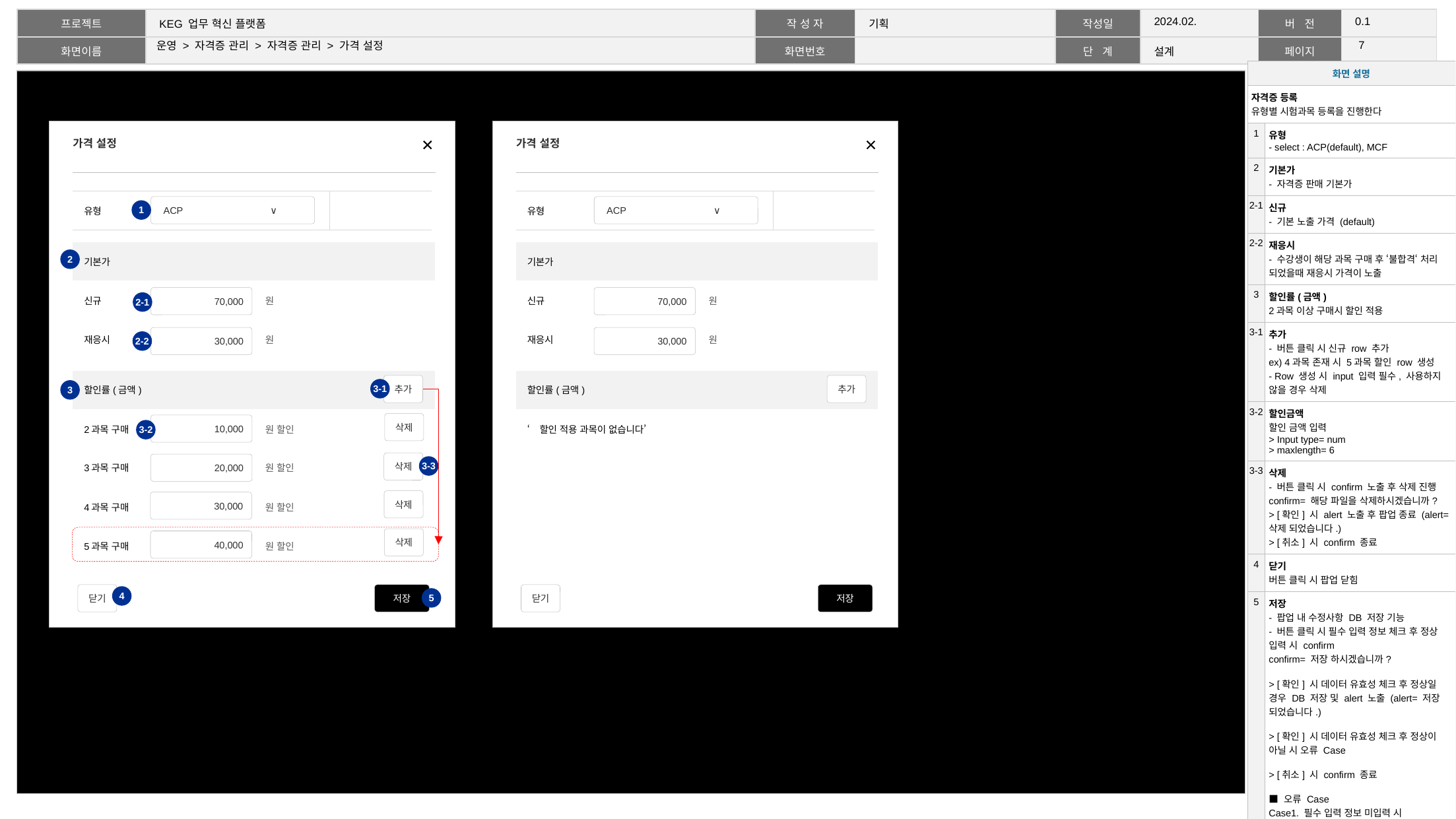

7

# 운영 > 자격증 관리 > 자격증 관리 > 가격 설정
| 화면 설명 |  |
| --- | --- |
| 자격증 등록 유형별 시험과목 등록을 진행한다 |  |
| 1 | 유형 - select : ACP(default), MCF |
| 2 | 기본가 - 자격증 판매 기본가 |
| 2-1 | 신규 - 기본 노출 가격 (default) |
| 2-2 | 재응시 - 수강생이 해당 과목 구매 후 ‘불합격‘ 처리 되었을때 재응시 가격이 노출 |
| 3 | 할인률(금액) 2과목 이상 구매시 할인 적용 |
| 3-1 | 추가 - 버튼 클릭 시 신규 row 추가 ex) 4과목 존재 시 5과목 할인 row 생성 - Row 생성 시 input 입력 필수, 사용하지 않을 경우 삭제 |
| 3-2 | 할인금액 할인 금액 입력 > Input type= num > maxlength= 6 |
| 3-3 | 삭제 - 버튼 클릭 시 confirm 노출 후 삭제 진행 confirm= 해당 파일을 삭제하시겠습니까? > [확인] 시 alert 노출 후 팝업 종료 (alert= 삭제 되었습니다.) > [취소] 시 confirm 종료 |
| 4 | 닫기 버튼 클릭 시 팝업 닫힘 |
| 5 | 저장 - 팝업 내 수정사항 DB 저장 기능 - 버튼 클릭 시 필수 입력 정보 체크 후 정상 입력 시 confirm confirm= 저장 하시겠습니까? > [확인] 시 데이터 유효성 체크 후 정상일 경우 DB 저장 및 alert 노출 (alert= 저장 되었습니다.) > [확인] 시 데이터 유효성 체크 후 정상이 아닐 시 오류 Case > [취소] 시 confirm 종료 ■ 오류 Case Case1. 필수 입력 정보 미입력 시 alert= 필수 정보를 입력해 주세요. > 전체 필수값 |
가격 설정
가격 설정
| 유형 |  |  |
| --- | --- | --- |
| 유형 |  |  |
| --- | --- | --- |
ACP                                 ∨
ACP                                 ∨
1
| 기본가 |  |  |  |
| --- | --- | --- | --- |
| 신규 |  | 원 |  |
| 재응시 |  | 원 |  |
| 기본가 |  |  |  |
| --- | --- | --- | --- |
| 신규 |  | 원 |  |
| 재응시 |  | 원 |  |
2
70,000
70,000
2-1
30,000
30,000
2-2
| 할인률(금액) |  |  |  |
| --- | --- | --- | --- |
| 2과목 구매 |  | 원 할인 |  |
| 3과목 구매 |  | 원 할인 |  |
| 4과목 구매 |  | 원 할인 |  |
| 5과목 구매 |  | 원 할인 |  |
| 할인률(금액) |  |  |  |
| --- | --- | --- | --- |
| ‘할인 적용 과목이 없습니다’ |  |  |  |
|  |  |  |  |
|  |  |  |  |
|  |  |  |  |
추가
추가
3-1
3
삭제
10,000
3-2
삭제
20,000
3-3
삭제
30,000

삭제
40,000
닫기
저장
닫기
저장
4
5